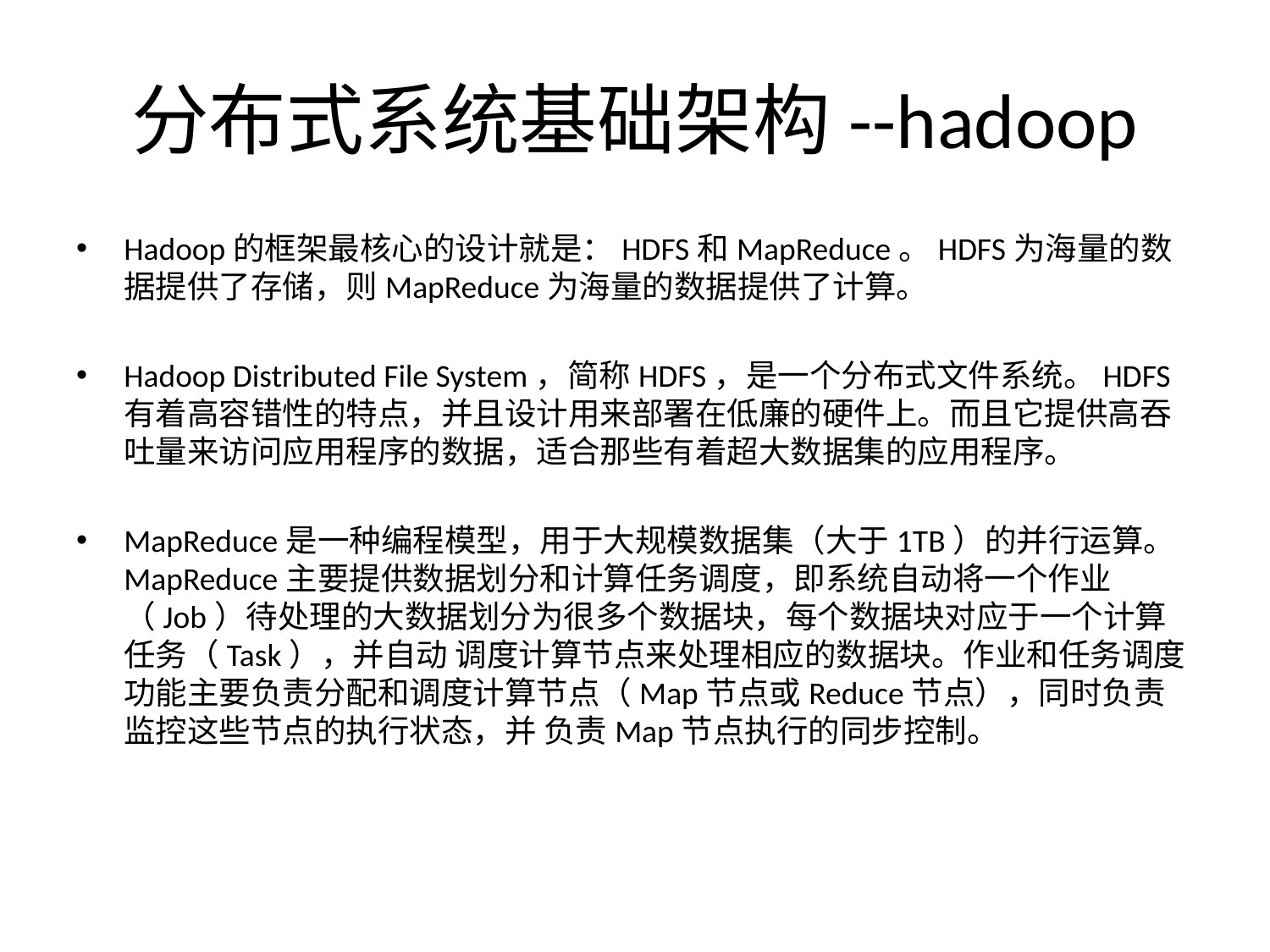

# 分布式系统基础架构--hadoop
Hadoop的框架最核心的设计就是：HDFS和MapReduce。HDFS为海量的数据提供了存储，则MapReduce为海量的数据提供了计算。

Hadoop Distributed File System，简称HDFS，是一个分布式文件系统。HDFS有着高容错性的特点，并且设计用来部署在低廉的硬件上。而且它提供高吞吐量来访问应用程序的数据，适合那些有着超大数据集的应用程序。

MapReduce是一种编程模型，用于大规模数据集（大于1TB）的并行运算。 MapReduce主要提供数据划分和计算任务调度，即系统自动将一个作业（Job）待处理的大数据划分为很多个数据块，每个数据块对应于一个计算任务（Task），并自动 调度计算节点来处理相应的数据块。作业和任务调度功能主要负责分配和调度计算节点（Map节点或Reduce节点），同时负责监控这些节点的执行状态，并 负责Map节点执行的同步控制。